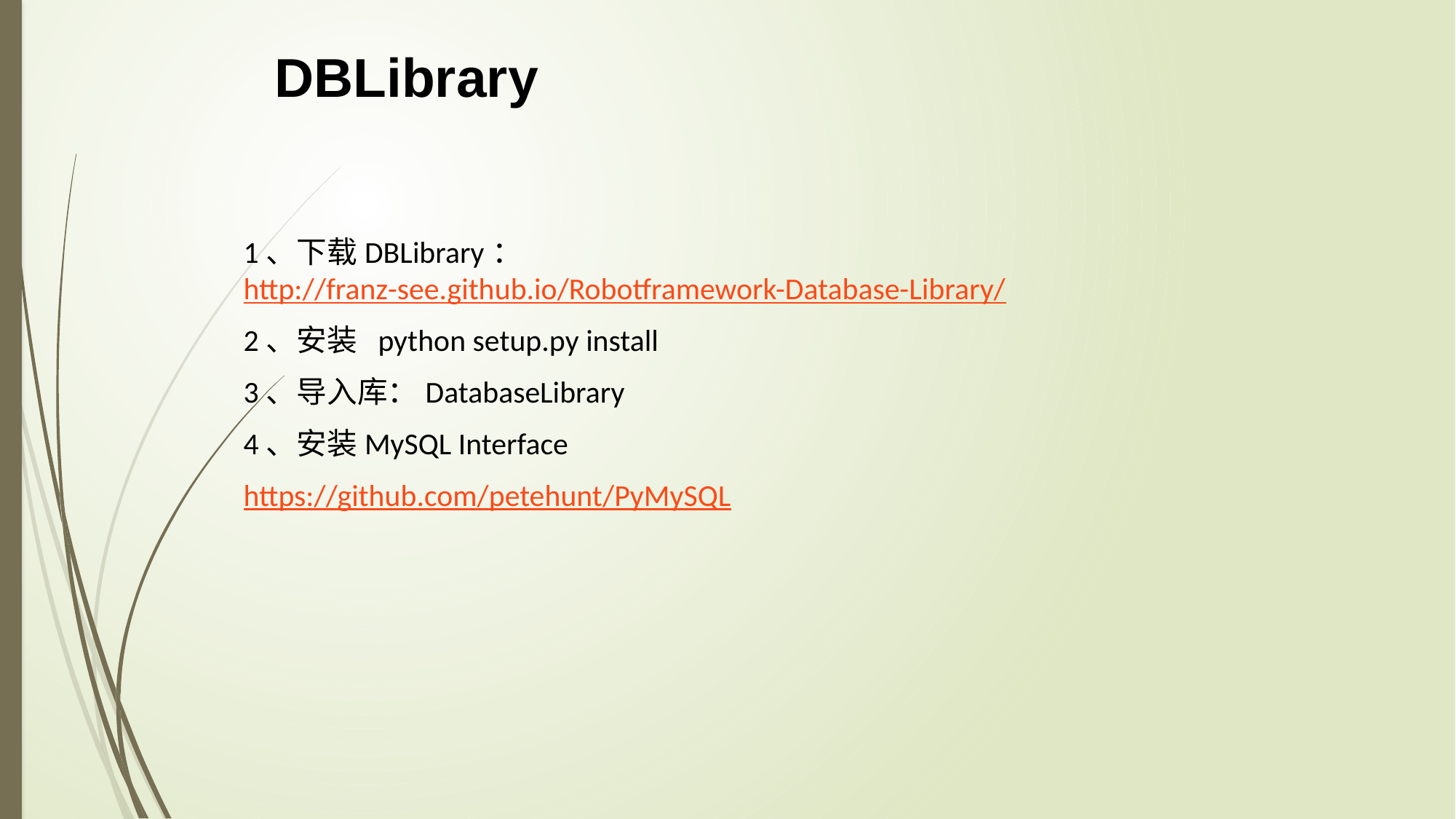

DBLibrary
1、下载DBLibrary： http://franz-see.github.io/Robotframework-Database-Library/
2、安装  python setup.py install
3、导入库：DatabaseLibrary
4、安装MySQL Interface
https://github.com/petehunt/PyMySQL